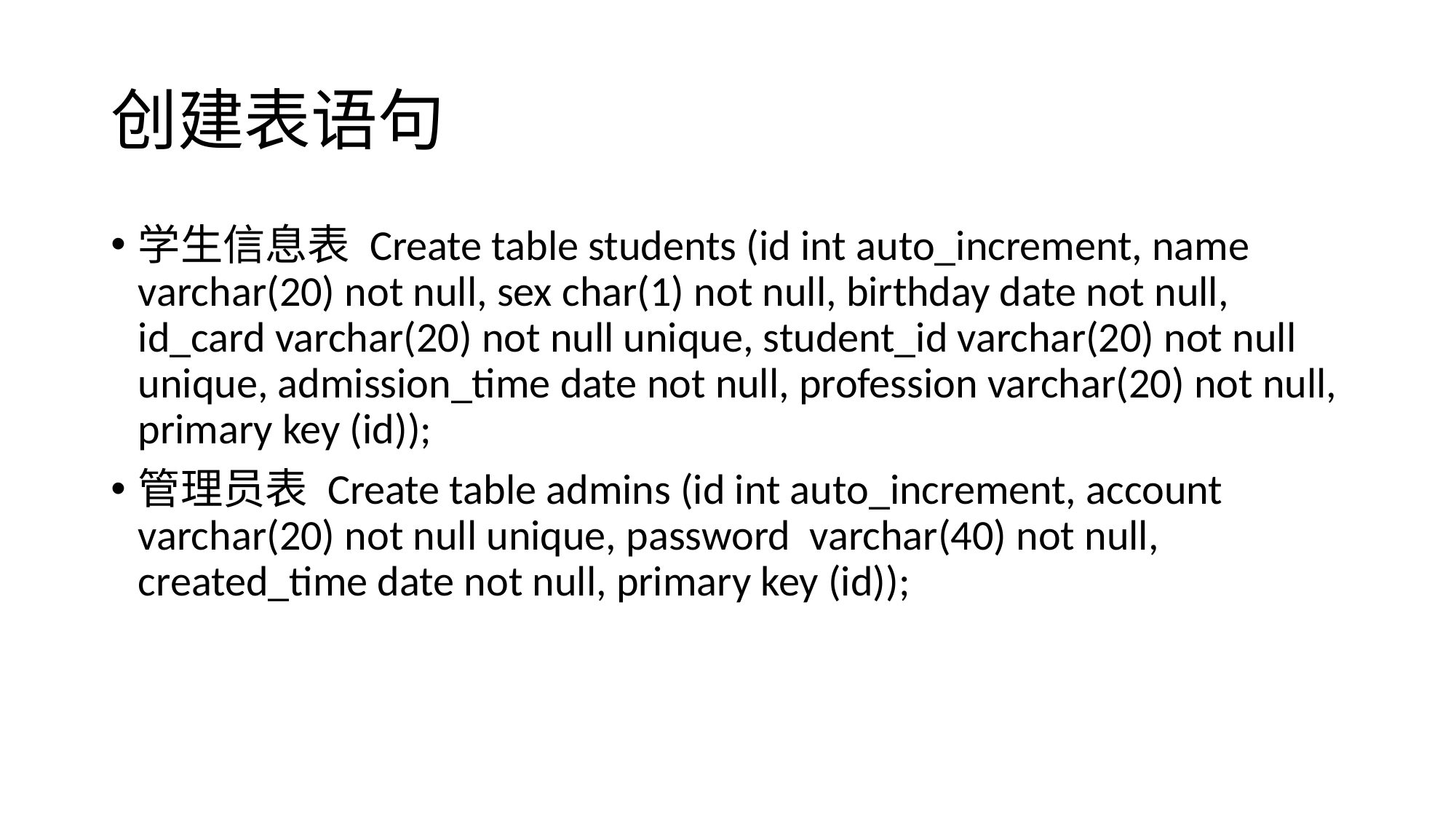

# 创建表语句
学生信息表 Create table students (id int auto_increment, name varchar(20) not null, sex char(1) not null, birthday date not null, id_card varchar(20) not null unique, student_id varchar(20) not null unique, admission_time date not null, profession varchar(20) not null, primary key (id));
管理员表 Create table admins (id int auto_increment, account varchar(20) not null unique, password  varchar(40) not null, created_time date not null, primary key (id));